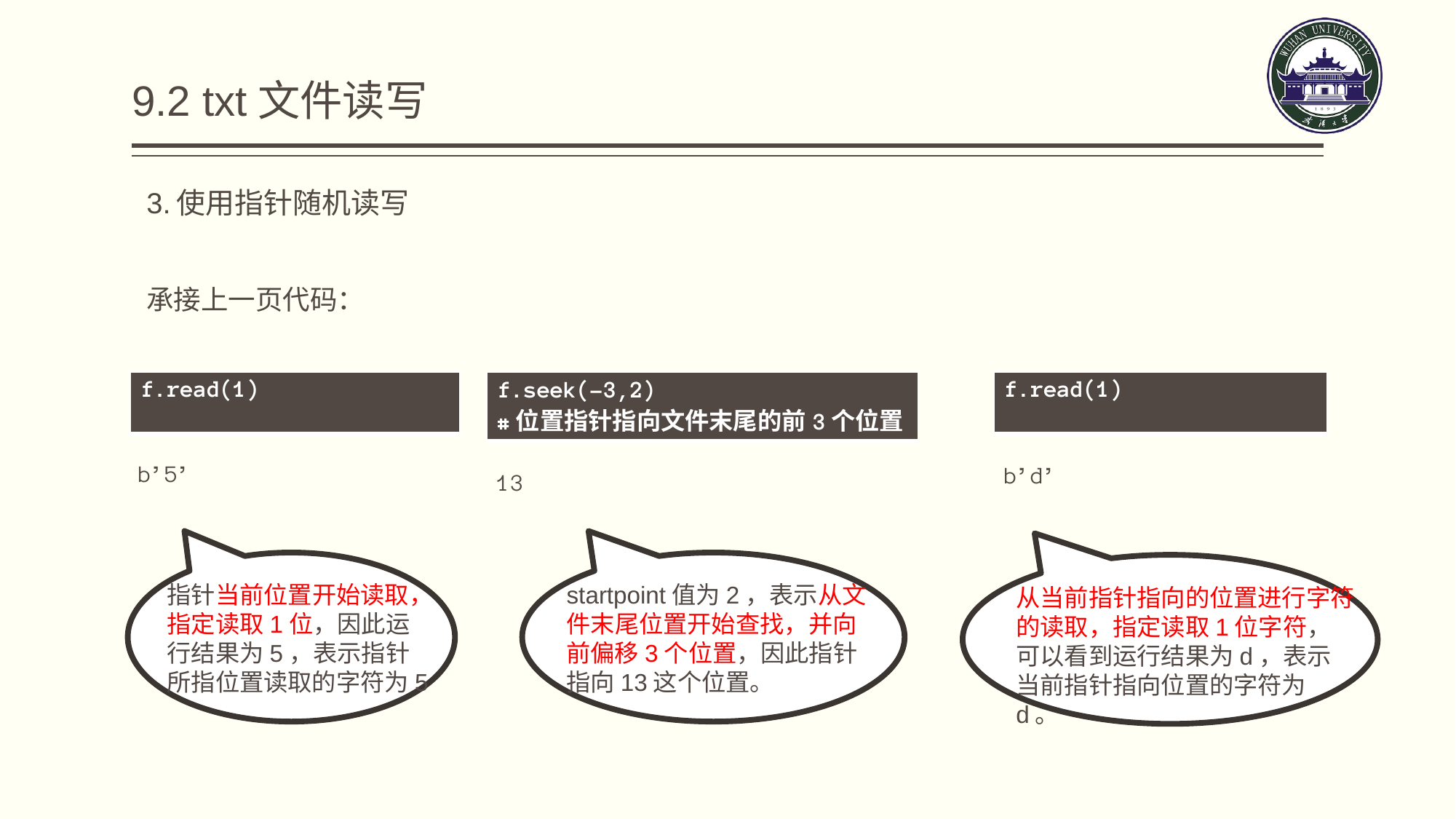

9.2 txt文件读写
3.使用指针随机读写

承接上一页代码：
| f.read(1) |
| --- |
| f.read(1) |
| --- |
| f.seek(-3,2) #位置指针指向文件末尾的前3个位置 |
| --- |
b’5’
b’d’
13

指针当前位置开始读取，指定读取1位，因此运行结果为5，表示指针所指位置读取的字符为5

startpoint值为2，表示从文件末尾位置开始查找，并向前偏移3个位置，因此指针指向13这个位置。

从当前指针指向的位置进行字符的读取，指定读取1位字符，可以看到运行结果为d，表示当前指针指向位置的字符为d。